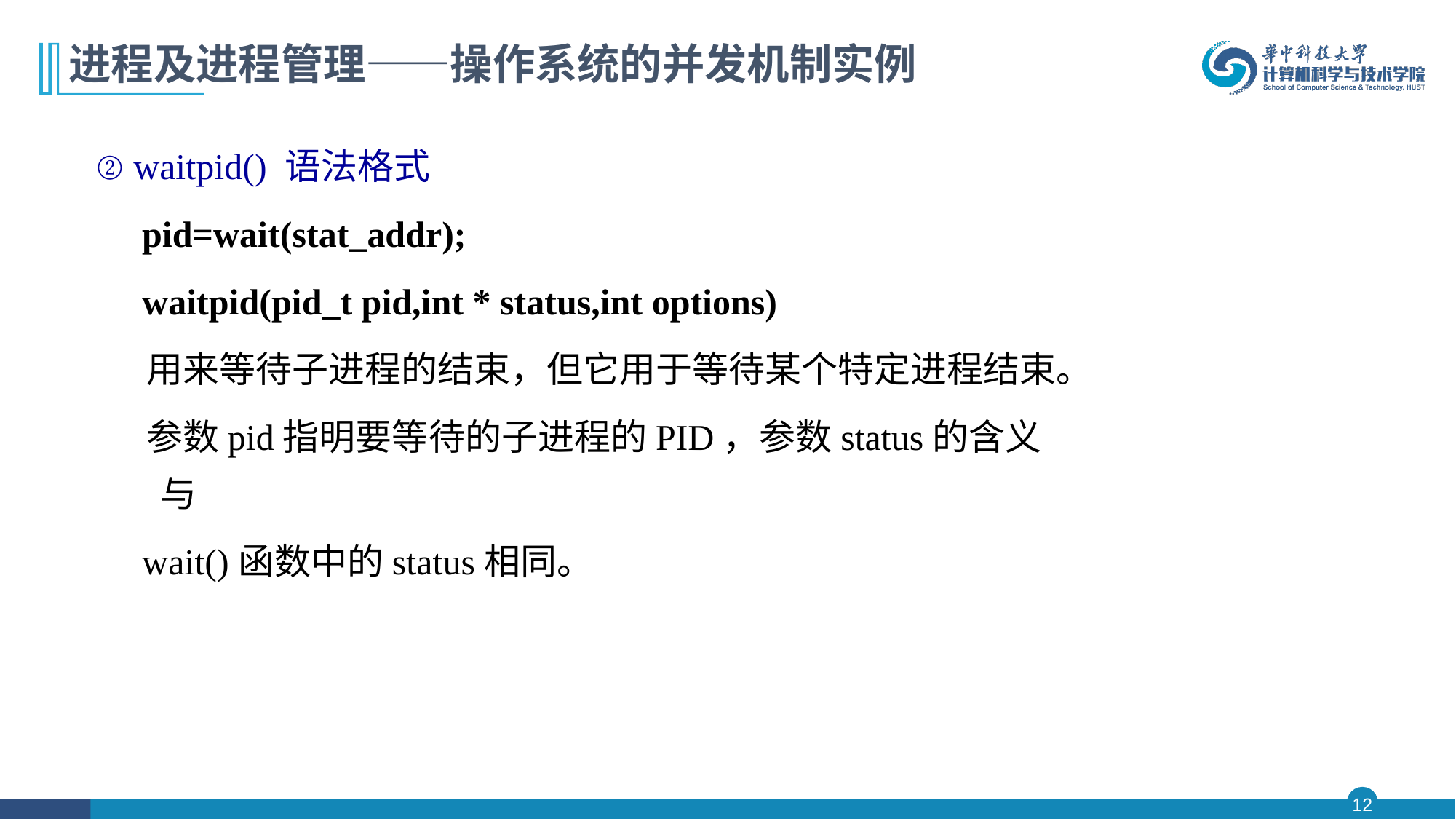

# 进程及进程管理——操作系统的并发机制实例
② waitpid() 语法格式
     pid=wait(stat_addr);
     waitpid(pid_t pid,int * status,int options)
     用来等待子进程的结束，但它用于等待某个特定进程结束。
     参数pid指明要等待的子进程的PID，参数status的含义与
     wait()函数中的status相同。